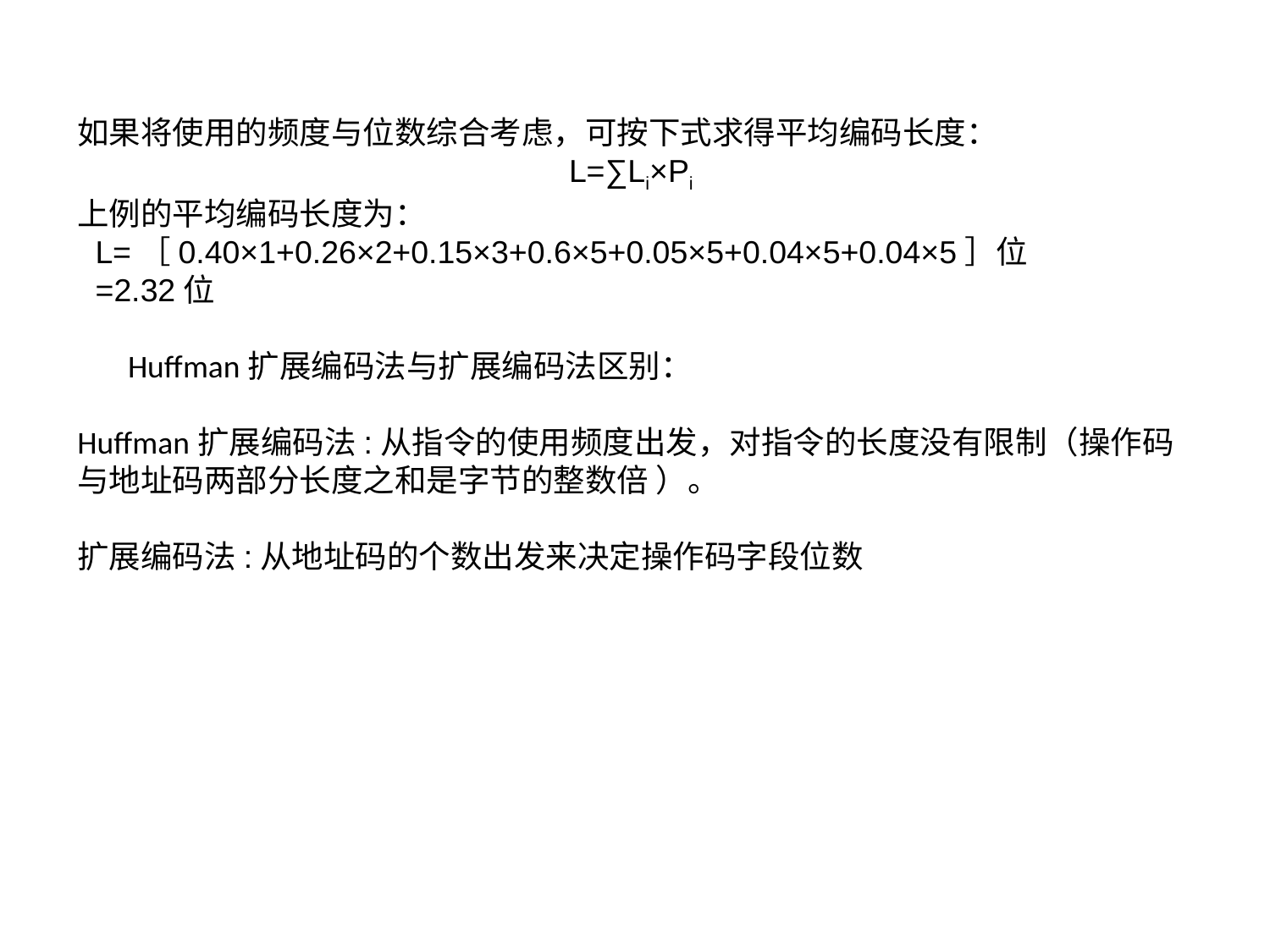

如果将使用的频度与位数综合考虑，可按下式求得平均编码长度：
L=∑Li×Pi
上例的平均编码长度为：
  L=［0.40×1+0.26×2+0.15×3+0.6×5+0.05×5+0.04×5+0.04×5］位
  =2.32位

       Huffman扩展编码法与扩展编码法区别：

Huffman扩展编码法:从指令的使用频度出发，对指令的长度没有限制（操作码与地址码两部分长度之和是字节的整数倍 ）。

扩展编码法:从地址码的个数出发来决定操作码字段位数